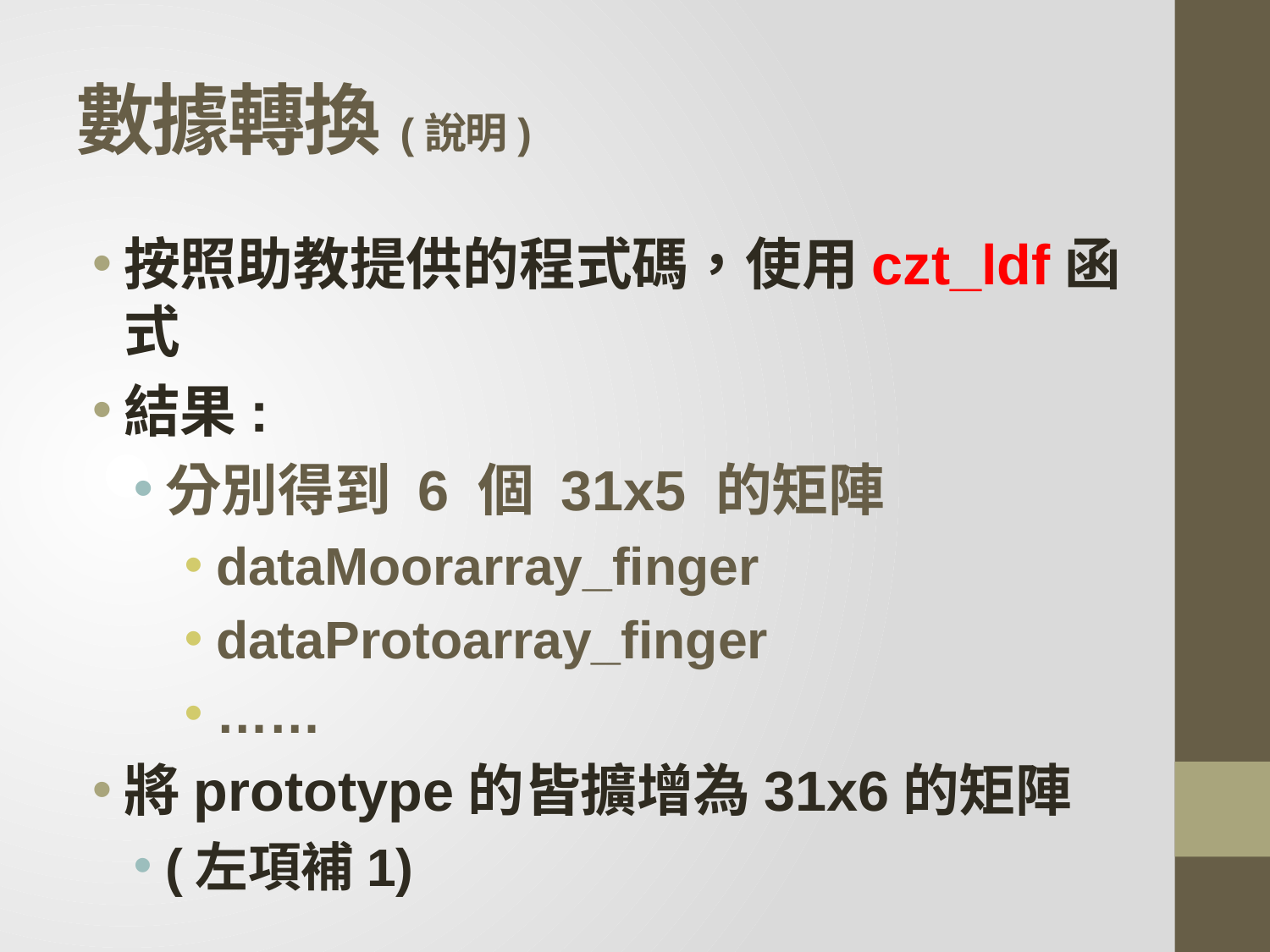

# 數據轉換(說明)
按照助教提供的程式碼，使用czt_ldf函式
結果:
分別得到 6 個 31x5 的矩陣
dataMoorarray_finger
dataProtoarray_finger
……
將prototype的皆擴增為31x6的矩陣
(左項補1)